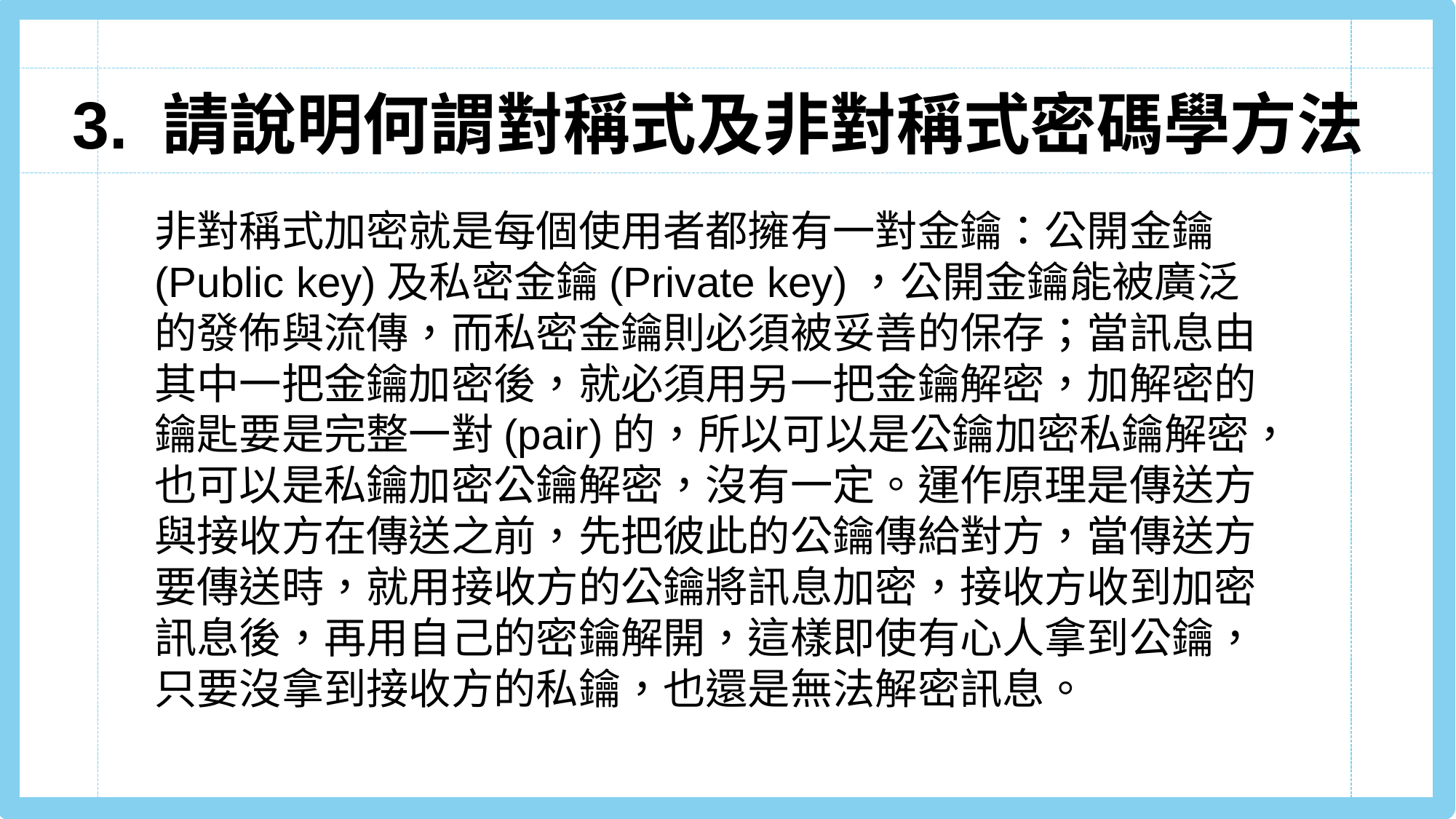

# 3. 請說明何謂對稱式及非對稱式密碼學方法
非對稱式加密就是每個使用者都擁有一對金鑰：公開金鑰(Public key)及私密金鑰(Private key)，公開金鑰能被廣泛的發佈與流傳，而私密金鑰則必須被妥善的保存；當訊息由其中一把金鑰加密後，就必須用另一把金鑰解密，加解密的鑰匙要是完整一對(pair)的，所以可以是公鑰加密私鑰解密，也可以是私鑰加密公鑰解密，沒有一定。運作原理是傳送方與接收方在傳送之前，先把彼此的公鑰傳給對方，當傳送方要傳送時，就用接收方的公鑰將訊息加密，接收方收到加密訊息後，再用自己的密鑰解開，這樣即使有心人拿到公鑰，只要沒拿到接收方的私鑰，也還是無法解密訊息。